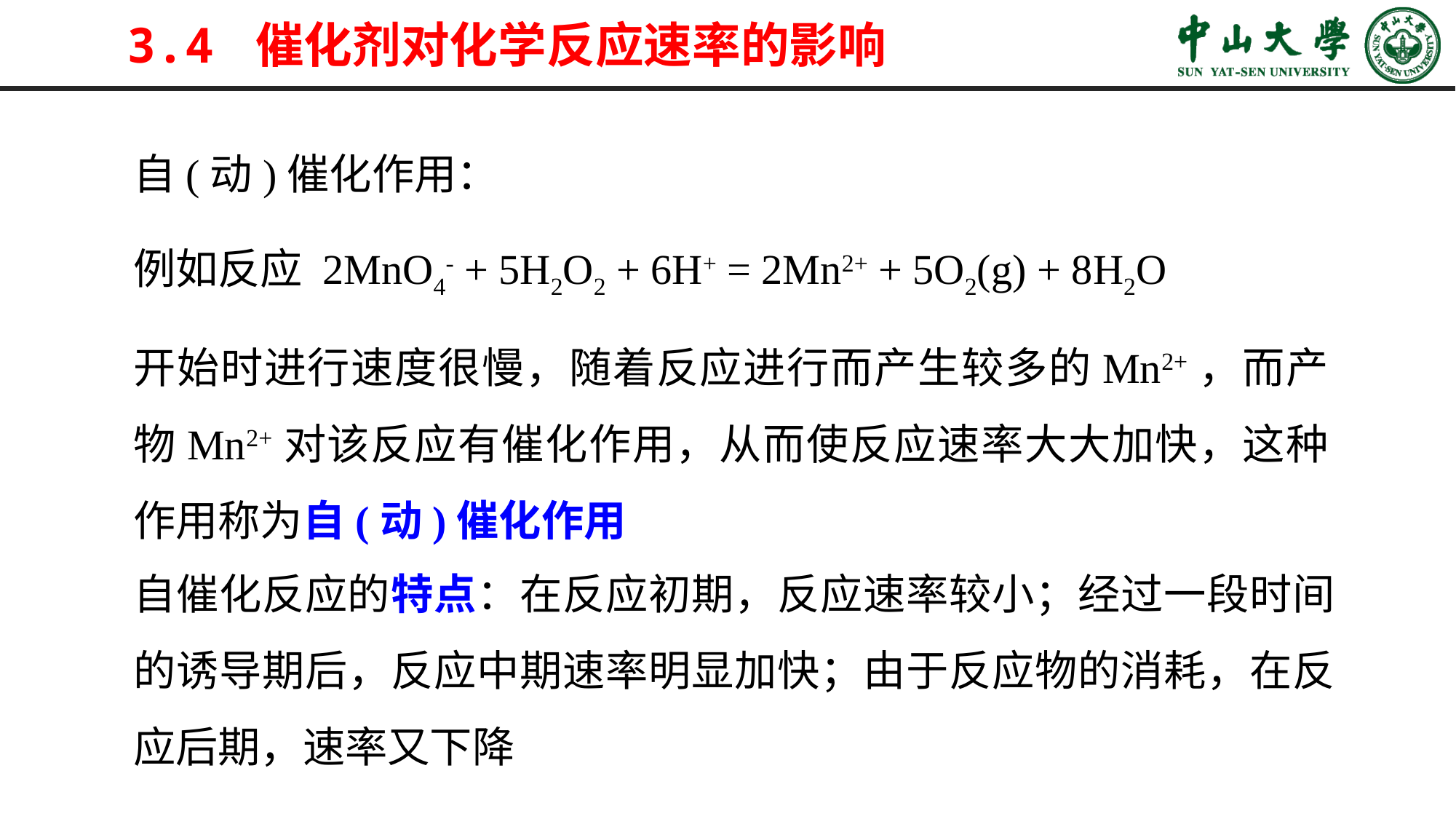

# 3.4 催化剂对化学反应速率的影响
自(动)催化作用：
例如反应 2MnO4- + 5H2O2 + 6H+ = 2Mn2+ + 5O2(g) + 8H2O
开始时进行速度很慢，随着反应进行而产生较多的Mn2+，而产物Mn2+对该反应有催化作用，从而使反应速率大大加快，这种作用称为自(动)催化作用
自催化反应的特点：在反应初期，反应速率较小；经过一段时间的诱导期后，反应中期速率明显加快；由于反应物的消耗，在反应后期，速率又下降